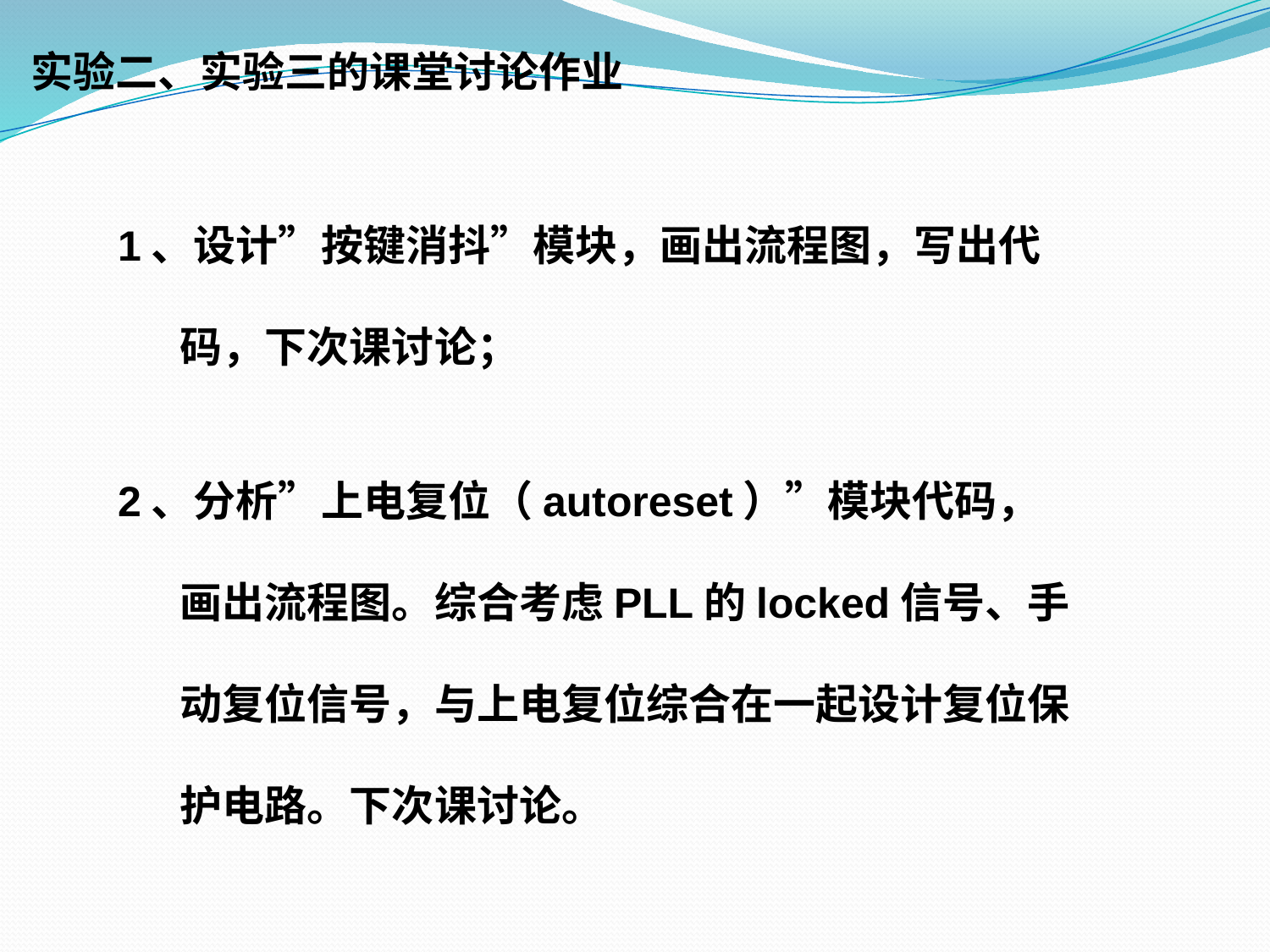

实验二、实验三的课堂讨论作业
1、设计”按键消抖”模块，画出流程图，写出代码，下次课讨论；
2、分析”上电复位（autoreset）”模块代码，画出流程图。综合考虑PLL的locked信号、手动复位信号，与上电复位综合在一起设计复位保护电路。下次课讨论。